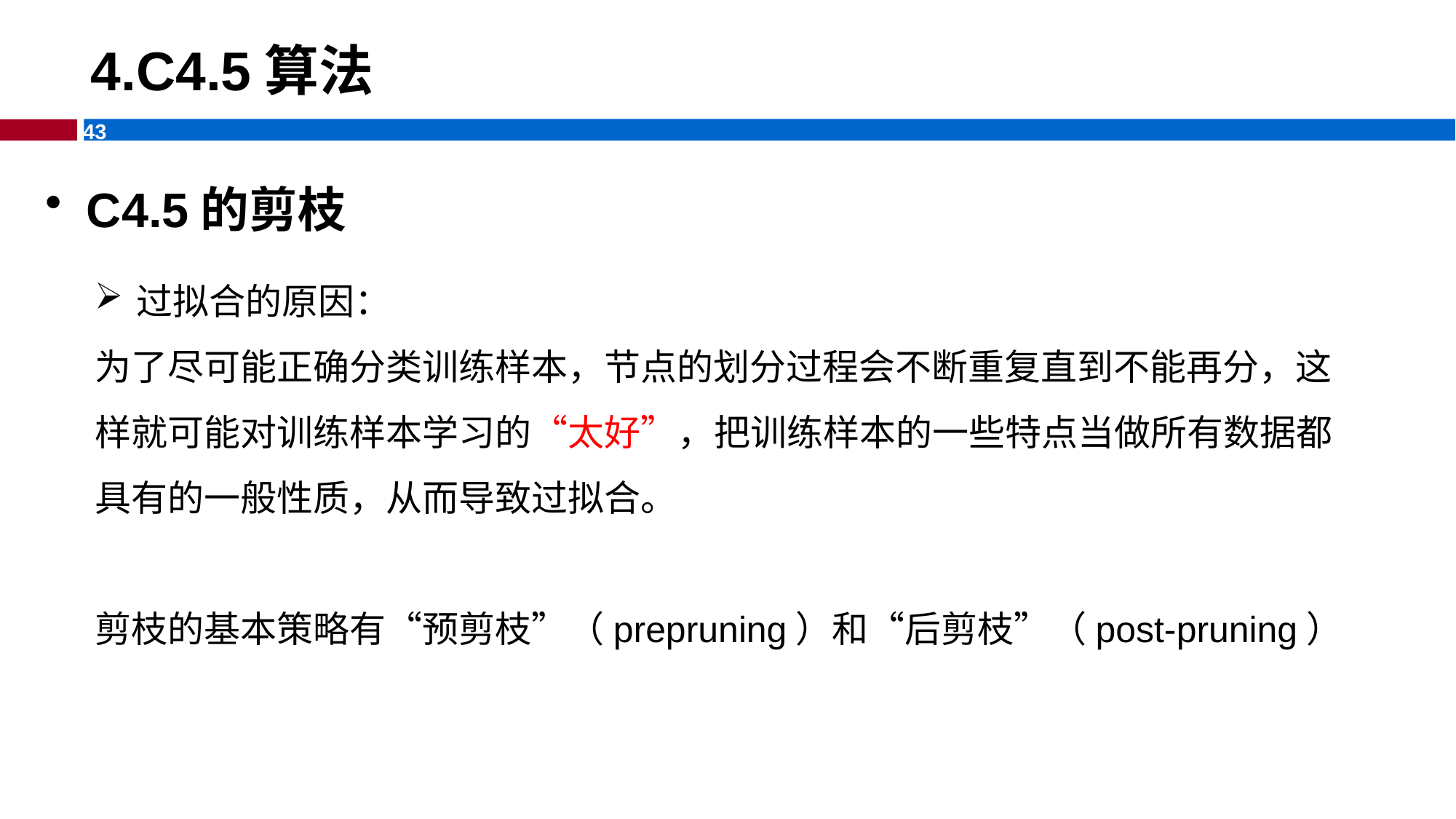

# 4.C4.5算法
C4.5的剪枝
过拟合的原因：
为了尽可能正确分类训练样本，节点的划分过程会不断重复直到不能再分，这样就可能对训练样本学习的“太好”，把训练样本的一些特点当做所有数据都具有的一般性质，从而导致过拟合。

剪枝的基本策略有“预剪枝”（prepruning）和“后剪枝”（post-pruning）